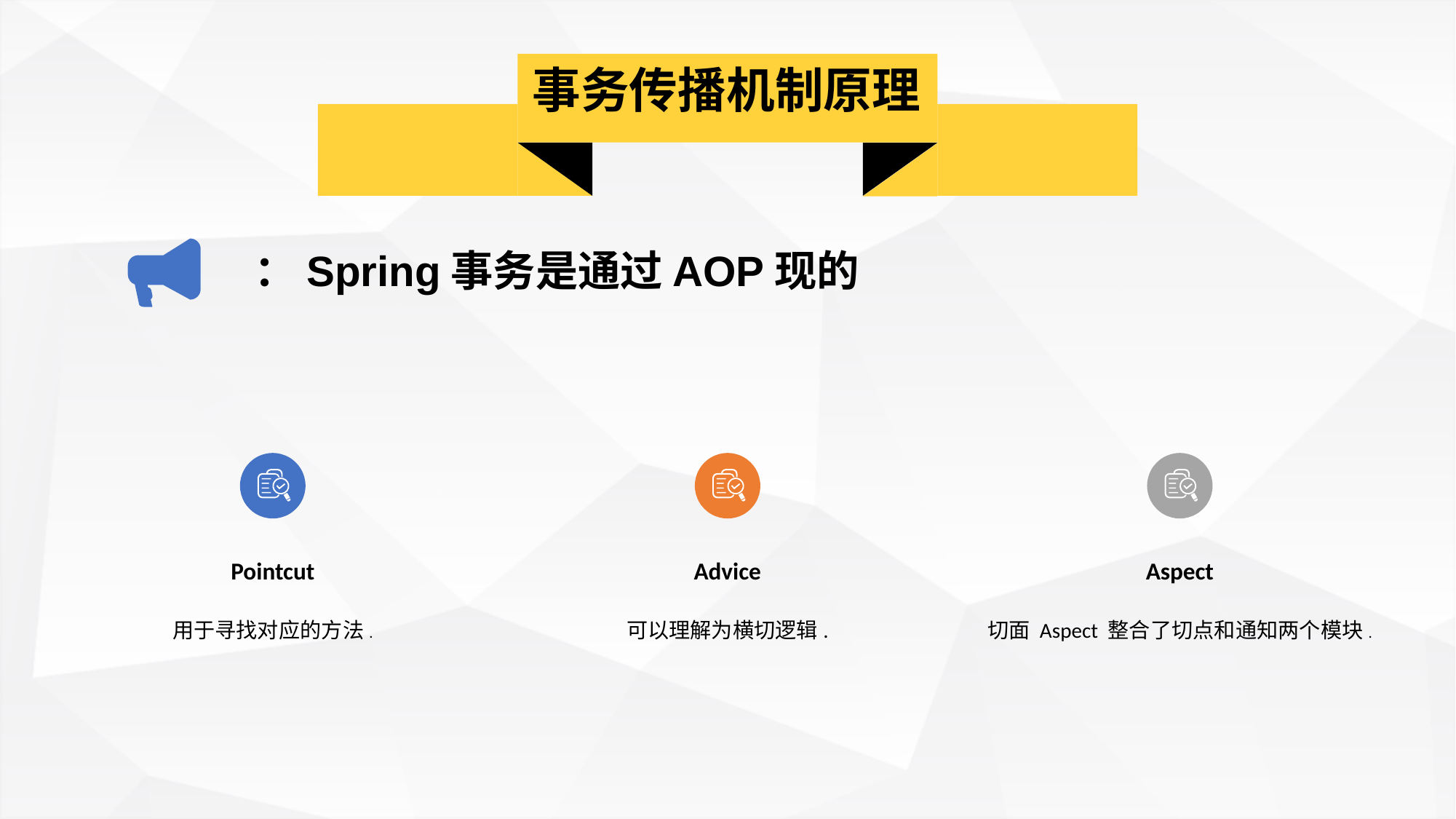

# 事务传播机制原理

：Spring事务是通过AOP现的

Pointcut
Advice
Aspect
用于寻找对应的方法.
可以理解为横切逻辑.
切面 Aspect 整合了切点和通知两个模块.